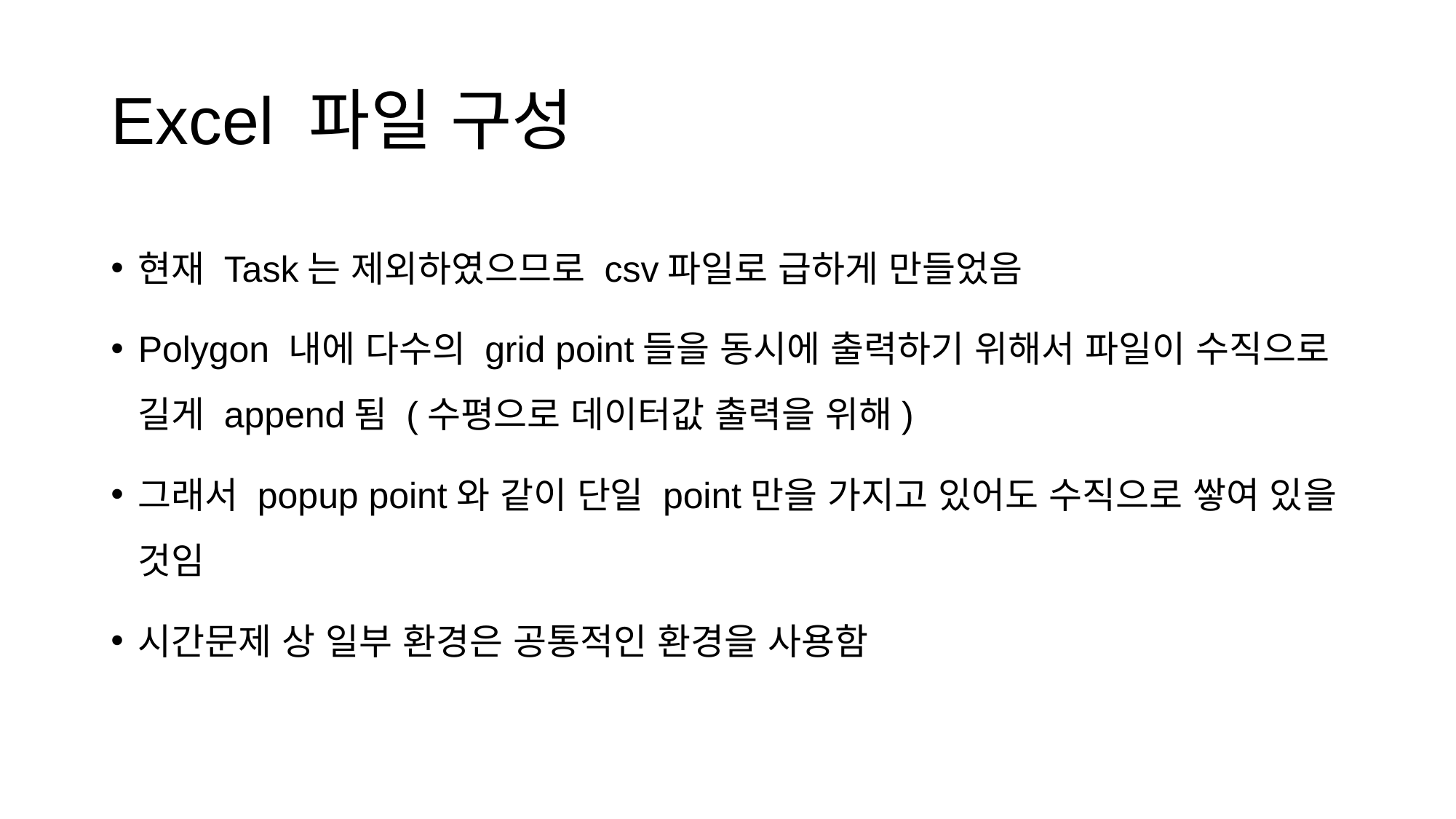

# Excel 파일 구성
현재 Task는 제외하였으므로 csv파일로 급하게 만들었음
Polygon 내에 다수의 grid point들을 동시에 출력하기 위해서 파일이 수직으로 길게 append됨 (수평으로 데이터값 출력을 위해)
그래서 popup point와 같이 단일 point만을 가지고 있어도 수직으로 쌓여 있을 것임
시간문제 상 일부 환경은 공통적인 환경을 사용함